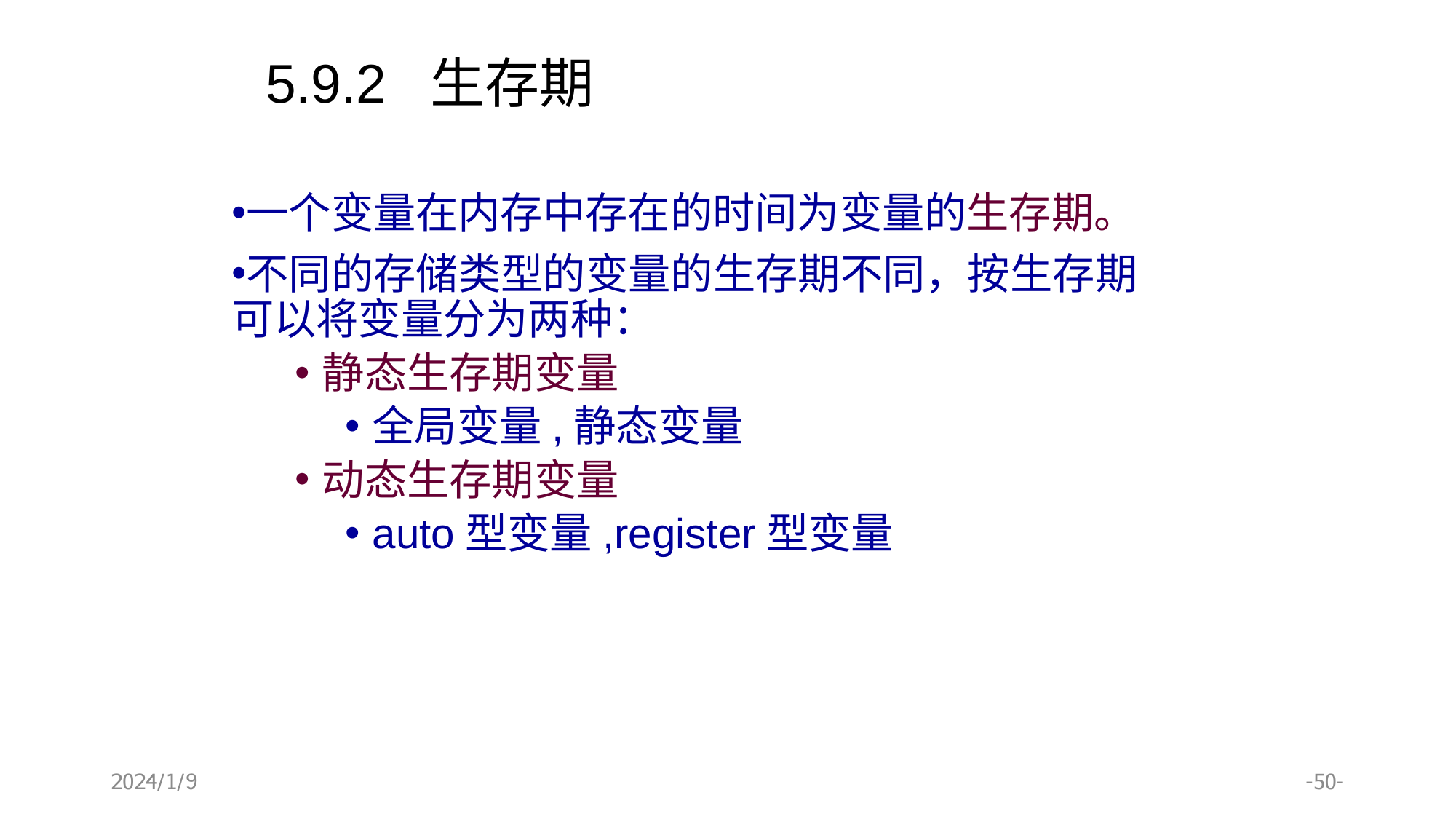

# 5.9.2  生存期
一个变量在内存中存在的时间为变量的生存期。
不同的存储类型的变量的生存期不同，按生存期可以将变量分为两种：
静态生存期变量
全局变量,静态变量
动态生存期变量
auto型变量,register型变量
2024/1/9
-50-